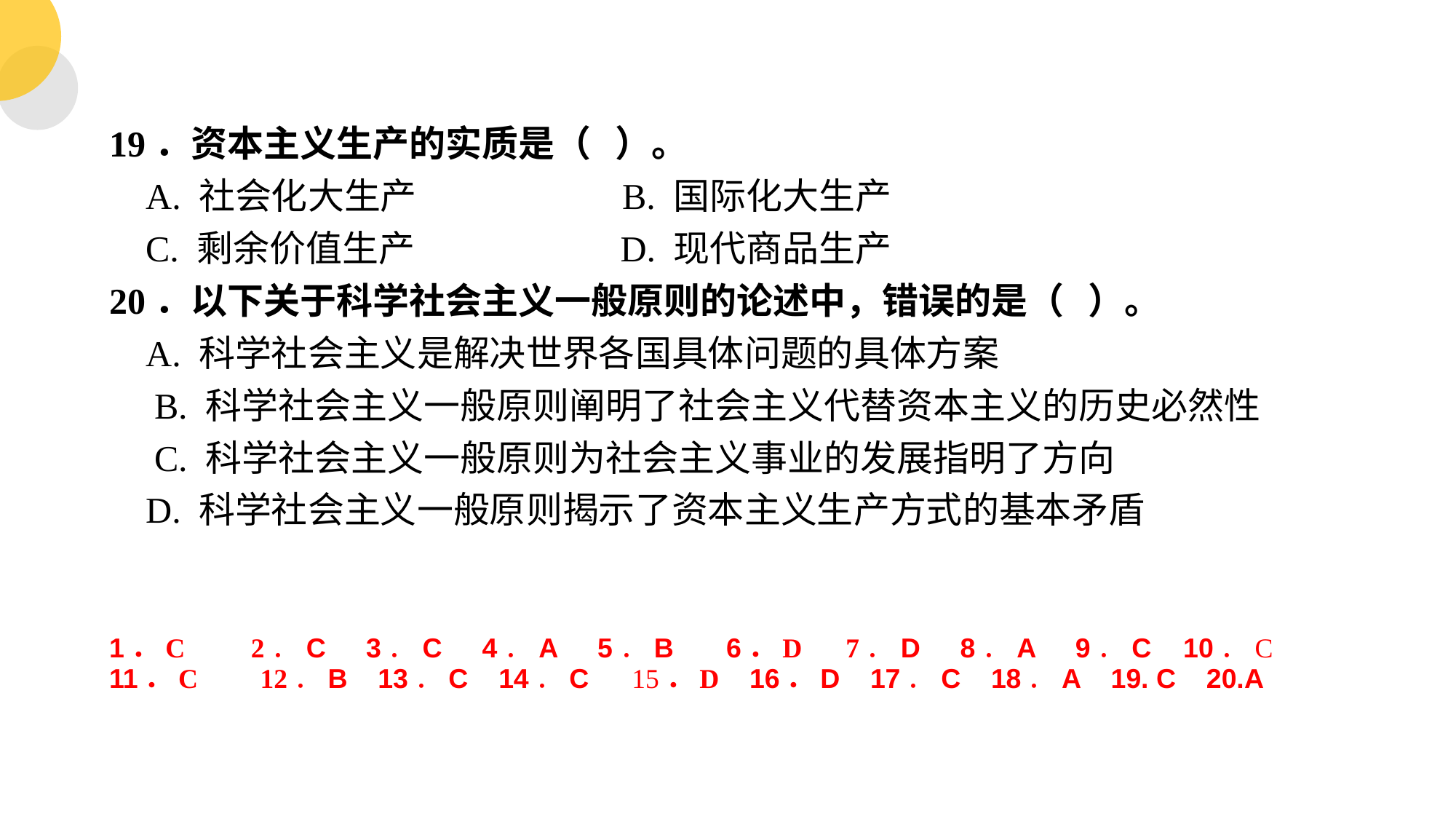

19．资本主义生产的实质是（   ）。
A. 社会化大生产                        B. 国际化大生产
C. 剩余价值生产                        D. 现代商品生产
20．以下关于科学社会主义一般原则的论述中，错误的是（   ）。
A. 科学社会主义是解决世界各国具体问题的具体方案
　B. 科学社会主义一般原则阐明了社会主义代替资本主义的历史必然性
　C. 科学社会主义一般原则为社会主义事业的发展指明了方向
D. 科学社会主义一般原则揭示了资本主义生产方式的基本矛盾
1．C         2．C     3．C     4．A     5．B       6．D      7．D     8．A     9．C    10．C      11．C         12．B    13．C    14．C      15．D    16．D    17．C    18．A    19. C    20.A